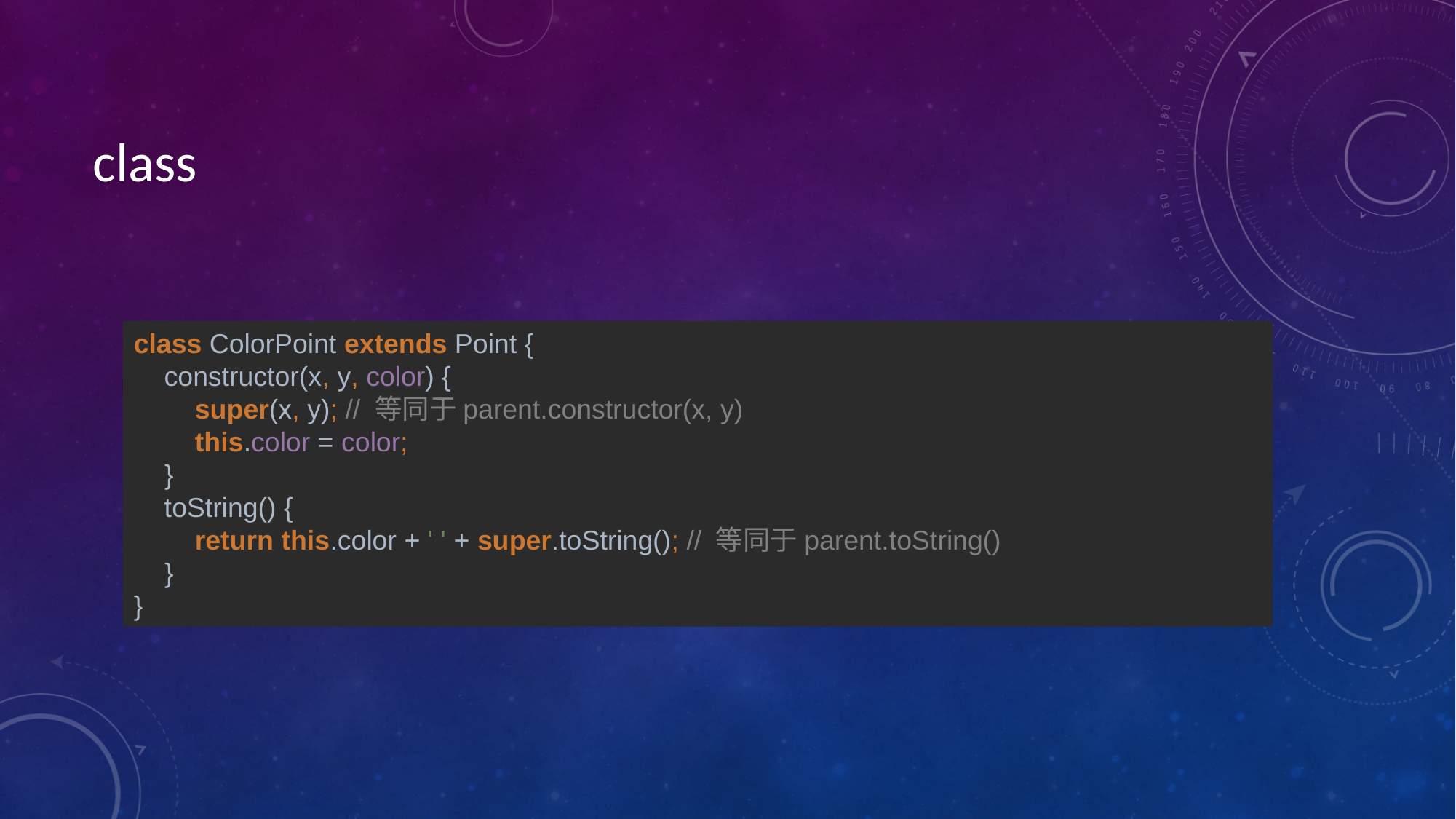

# class

class ColorPoint extends Point {
    constructor(x, y, color) {
        super(x, y); // 等同于parent.constructor(x, y)
        this.color = color;
    }
    toString() {
        return this.color + ' ' + super.toString(); // 等同于parent.toString()
    }
}